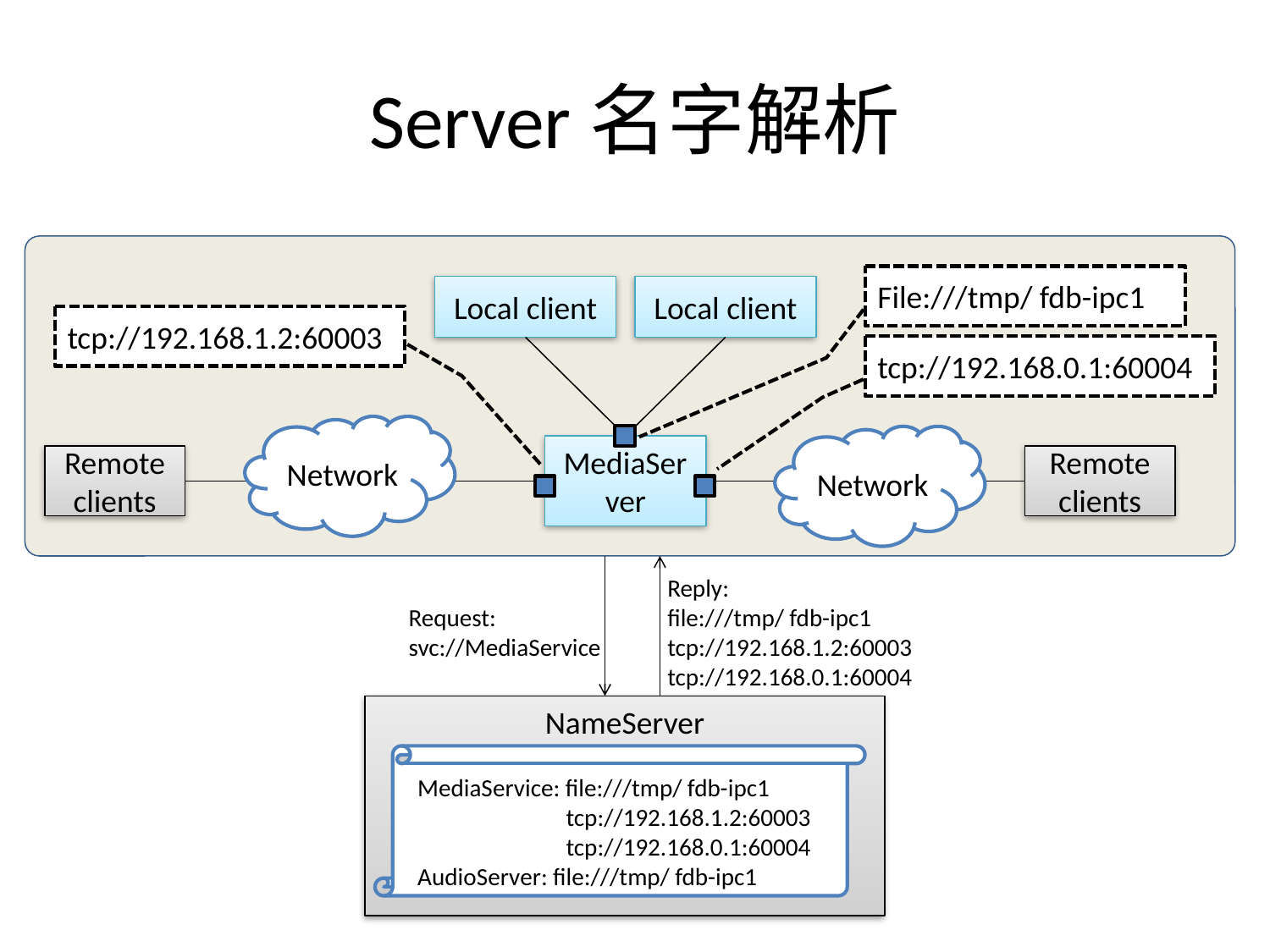

# Server名字解析

File:///tmp/ fdb-ipc1
Local client
Local client
tcp://192.168.1.2:60003
tcp://192.168.0.1:60004
Network

Network
MediaServer
Remote clients
Remote clients

Reply:
file:///tmp/ fdb-ipc1
tcp://192.168.1.2:60003
tcp://192.168.0.1:60004
Request:
svc://MediaService
NameServer

MediaService: file:///tmp/ fdb-ipc1
                           tcp://192.168.1.2:60003
                           tcp://192.168.0.1:60004
AudioServer: file:///tmp/ fdb-ipc1